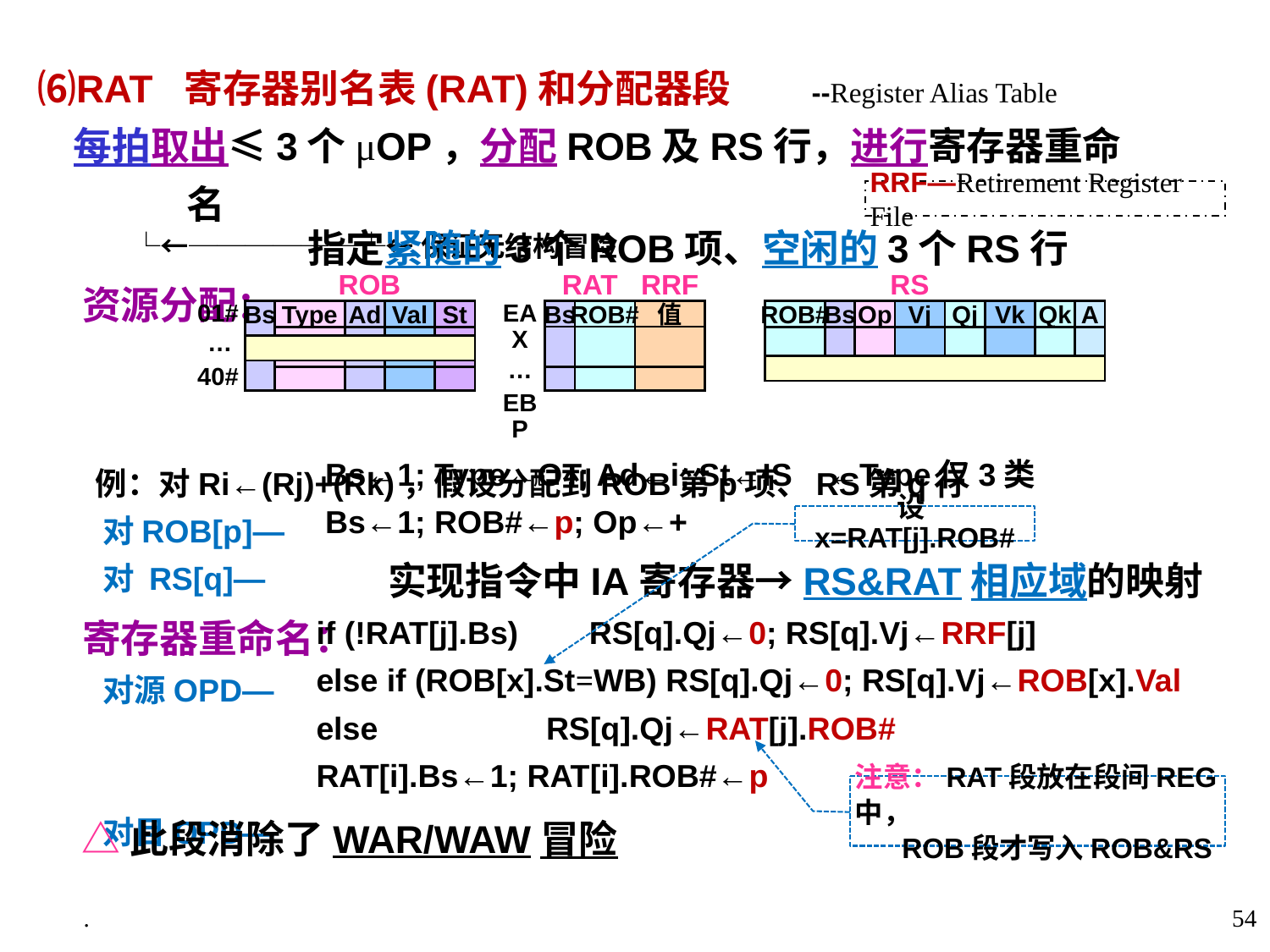

⑹RAT  寄存器别名表(RAT)和分配器段        --Register Alias Table
   每拍取出≤3个μOP，分配ROB及RS行，进行寄存器重命名
               └←──────┴←保证无结构冒险
    资源分配：

       例：对Ri←(Rj)+(Rk)，假设分配到ROB第p项、RS第q行
        对ROB[p]—
        对 RS[q]—
    寄存器重命名：
        对源OPD—

        对目OPD—
RRF—Retirement Register File
指定紧随的3个ROB项、空闲的3个RS行

  Bs←1; Type←OT; Ad←i; St←IS    ←Type仅3类
  Bs←1; ROB#←p; Op←+
        实现指令中IA寄存器→RS&RAT相应域的映射
 if (!RAT[j].Bs)        RS[q].Qj←0; RS[q].Vj←RRF[j]
 else if (ROB[x].St=WB) RS[q].Qj←0; RS[q].Vj←ROB[x].Val
 else                   RS[q].Qj←RAT[j].ROB#
 RAT[i].Bs←1; RAT[i].ROB#←p
ROB
RAT
RRF
RS
EAX
…
EBP
Bs
Op
Vj
Qj
Vk
Qk
Bs
A
01#
…
40#
值
Type
Ad
Val
St
ROB#
Bs
ROB#

设x=RAT[j].ROB#
注意：RAT段放在段间REG中，
      ROB段才写入ROB&RS
     △此段消除了WAR/WAW冒险
.
54